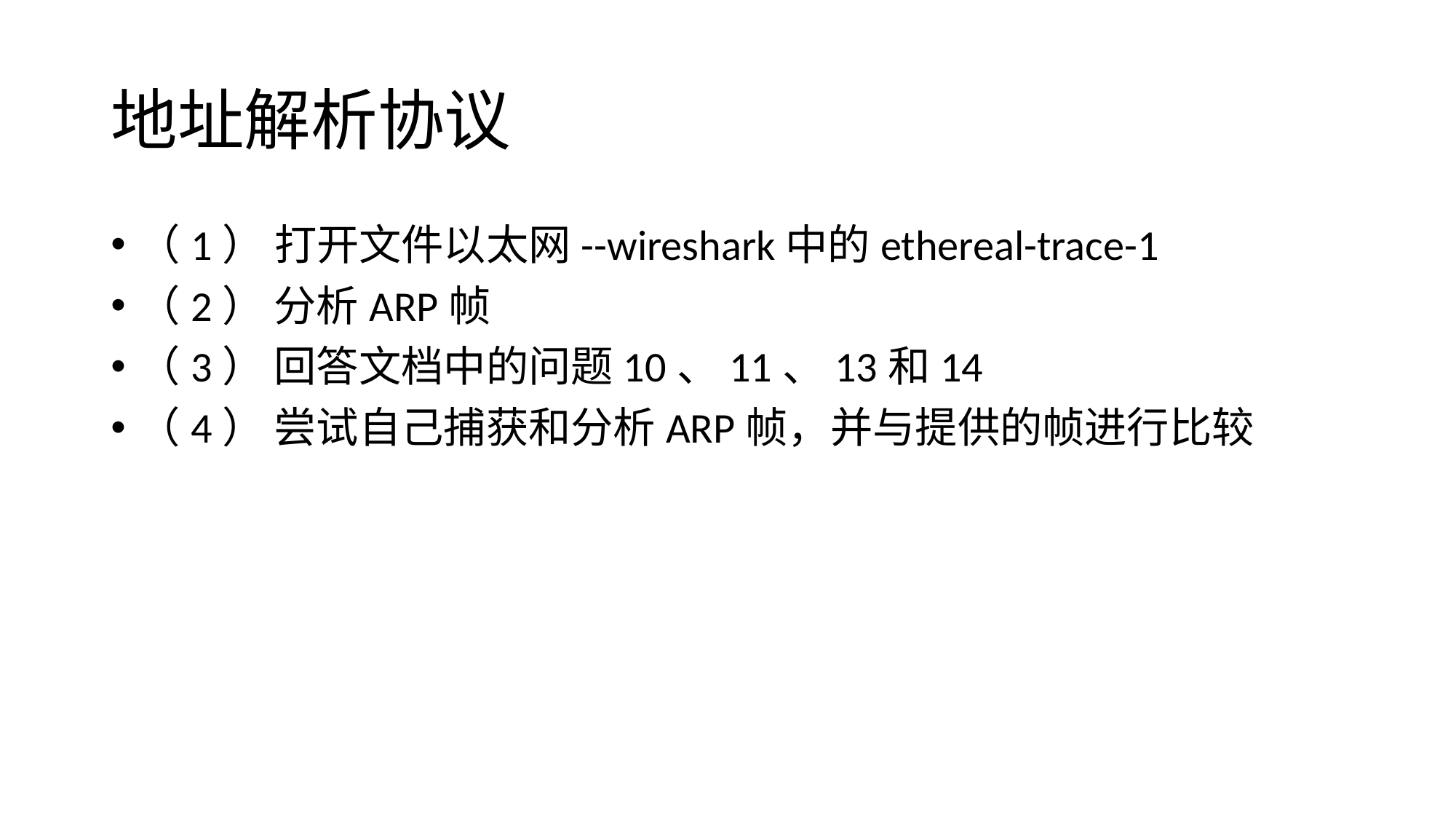

# 地址解析协议
（1） 打开文件以太网--wireshark中的ethereal-trace-1
（2） 分析ARP帧
（3） 回答文档中的问题10、11、13和14
（4） 尝试自己捕获和分析ARP帧，并与提供的帧进行比较